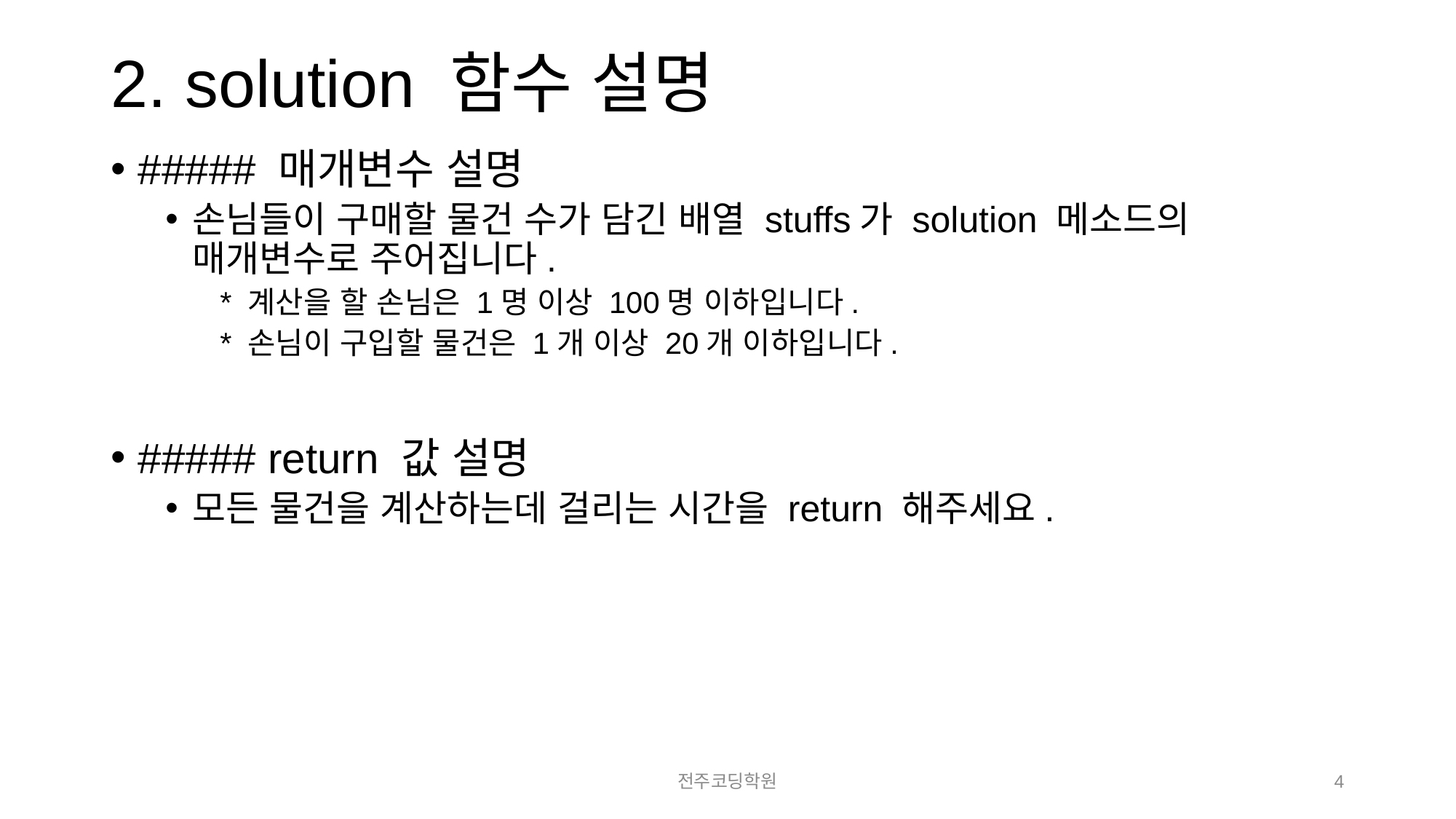

# 2. solution 함수 설명
##### 매개변수 설명
손님들이 구매할 물건 수가 담긴 배열 stuffs가 solution 메소드의 매개변수로 주어집니다.
* 계산을 할 손님은 1명 이상 100명 이하입니다.
* 손님이 구입할 물건은 1개 이상 20개 이하입니다.

##### return 값 설명
모든 물건을 계산하는데 걸리는 시간을 return 해주세요.
전주코딩학원
4